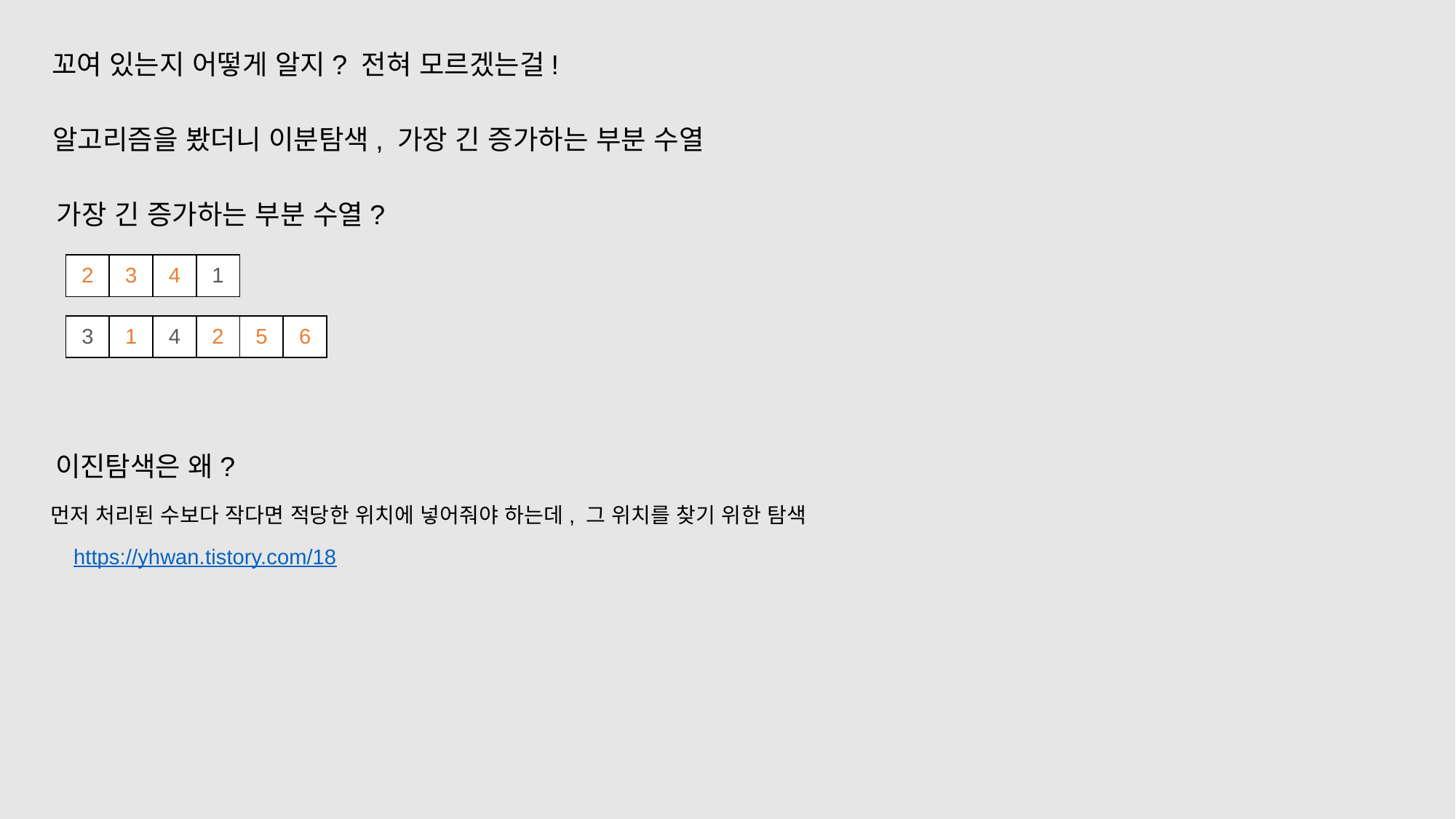

꼬여 있는지 어떻게 알지? 전혀 모르겠는걸!
알고리즘을 봤더니 이분탐색, 가장 긴 증가하는 부분 수열
가장 긴 증가하는 부분 수열?
| 2 | 3 | 4 | 1 |
| --- | --- | --- | --- |
| 3 | 1 | 4 | 2 | 5 | 6 |
| --- | --- | --- | --- | --- | --- |
이진탐색은 왜?
먼저 처리된 수보다 작다면 적당한 위치에 넣어줘야 하는데, 그 위치를 찾기 위한 탐색
https://yhwan.tistory.com/18